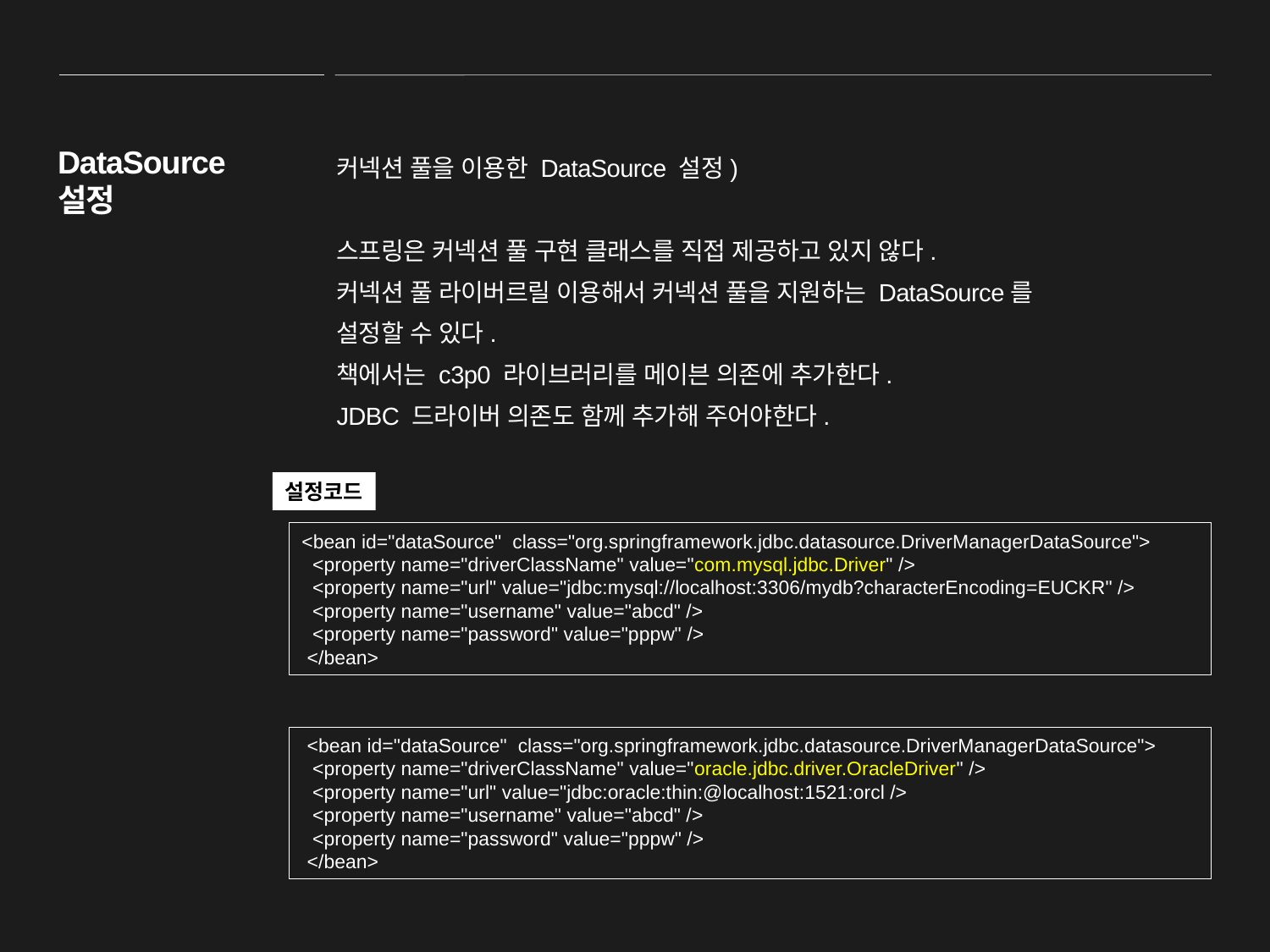

커넥션 풀을 이용한 DataSource 설정)

스프링은 커넥션 풀 구현 클래스를 직접 제공하고 있지 않다.
커넥션 풀 라이버르릴 이용해서 커넥션 풀을 지원하는 DataSource를 설정할 수 있다.
책에서는 c3p0 라이브러리를 메이븐 의존에 추가한다.
JDBC 드라이버 의존도 함께 추가해 주어야한다.
DataSource 설정
설정코드
<bean id="dataSource"  class="org.springframework.jdbc.datasource.DriverManagerDataSource">
  <property name="driverClassName" value="com.mysql.jdbc.Driver" />
  <property name="url" value="jdbc:mysql://localhost:3306/mydb?characterEncoding=EUCKR" />
  <property name="username" value="abcd" />
  <property name="password" value="pppw" />
 </bean>
 <bean id="dataSource"  class="org.springframework.jdbc.datasource.DriverManagerDataSource">
  <property name="driverClassName" value="oracle.jdbc.driver.OracleDriver" />
  <property name="url" value="jdbc:oracle:thin:@localhost:1521:orcl />
  <property name="username" value="abcd" />
  <property name="password" value="pppw" />
 </bean>